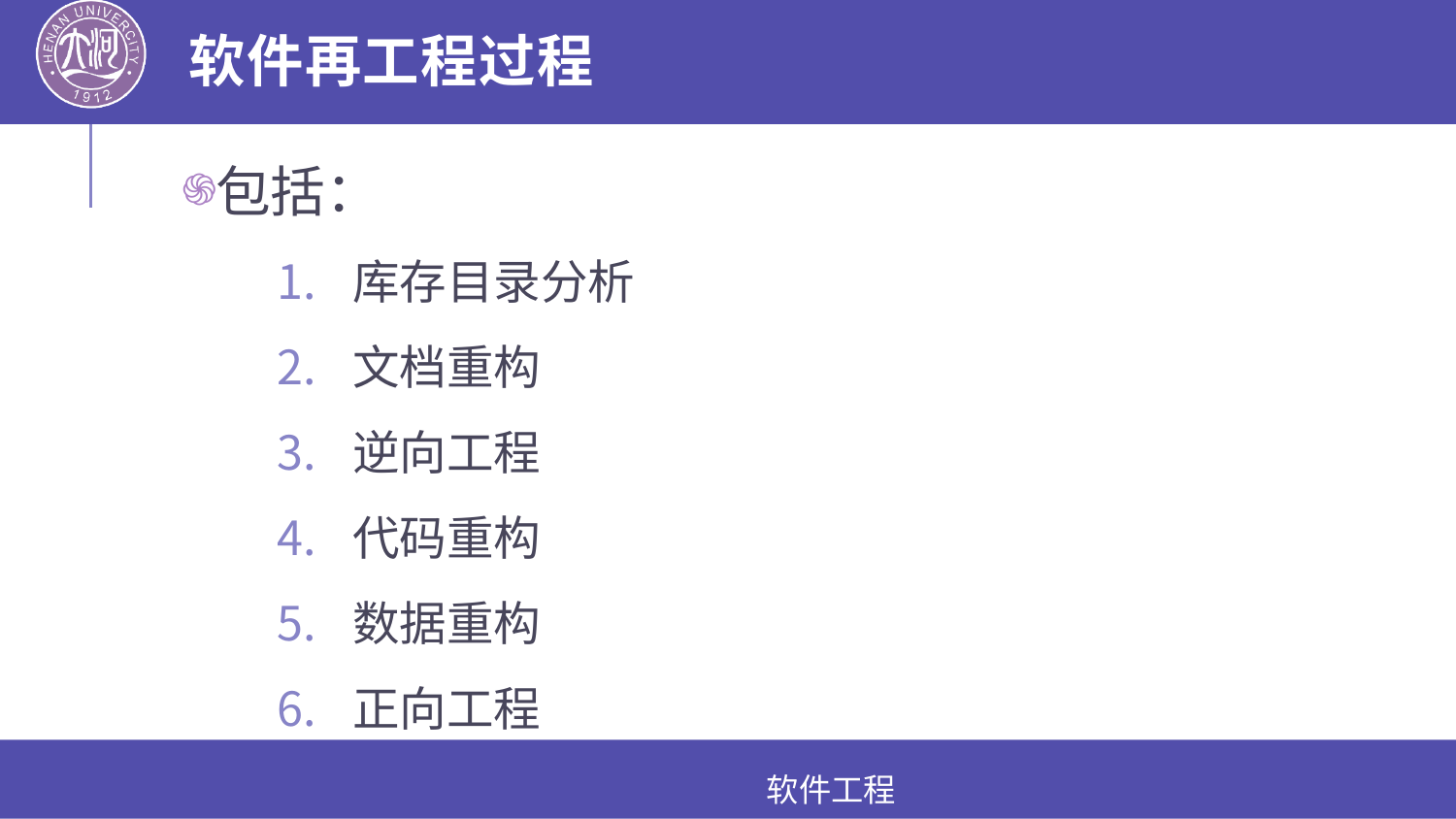

# 软件再工程过程
包括：
库存目录分析
文档重构
逆向工程
代码重构
数据重构
正向工程

软件工程
36